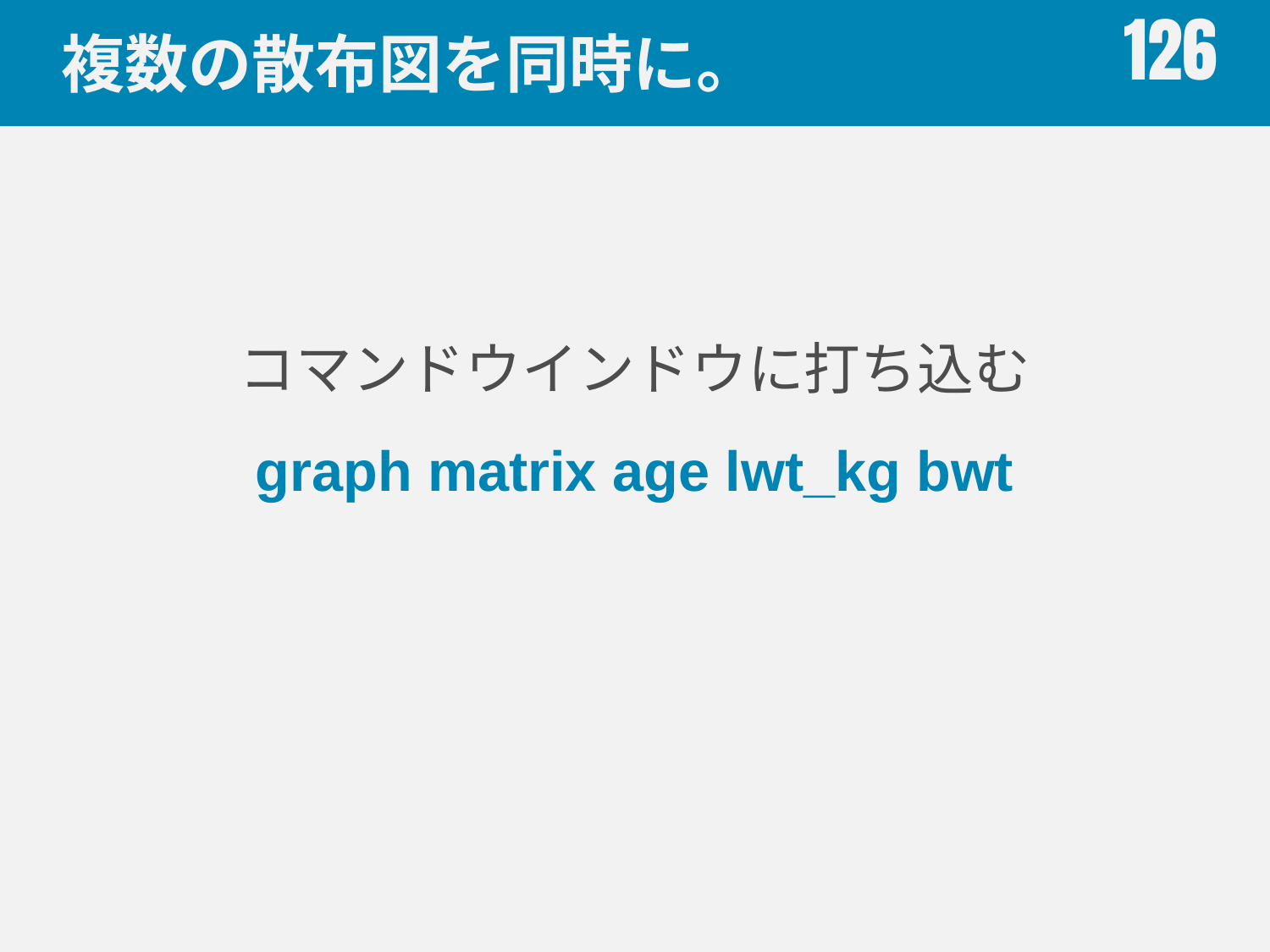

# 複数の散布図を同時に。
 126
コマンドウインドウに打ち込む
graph matrix age lwt_kg bwt